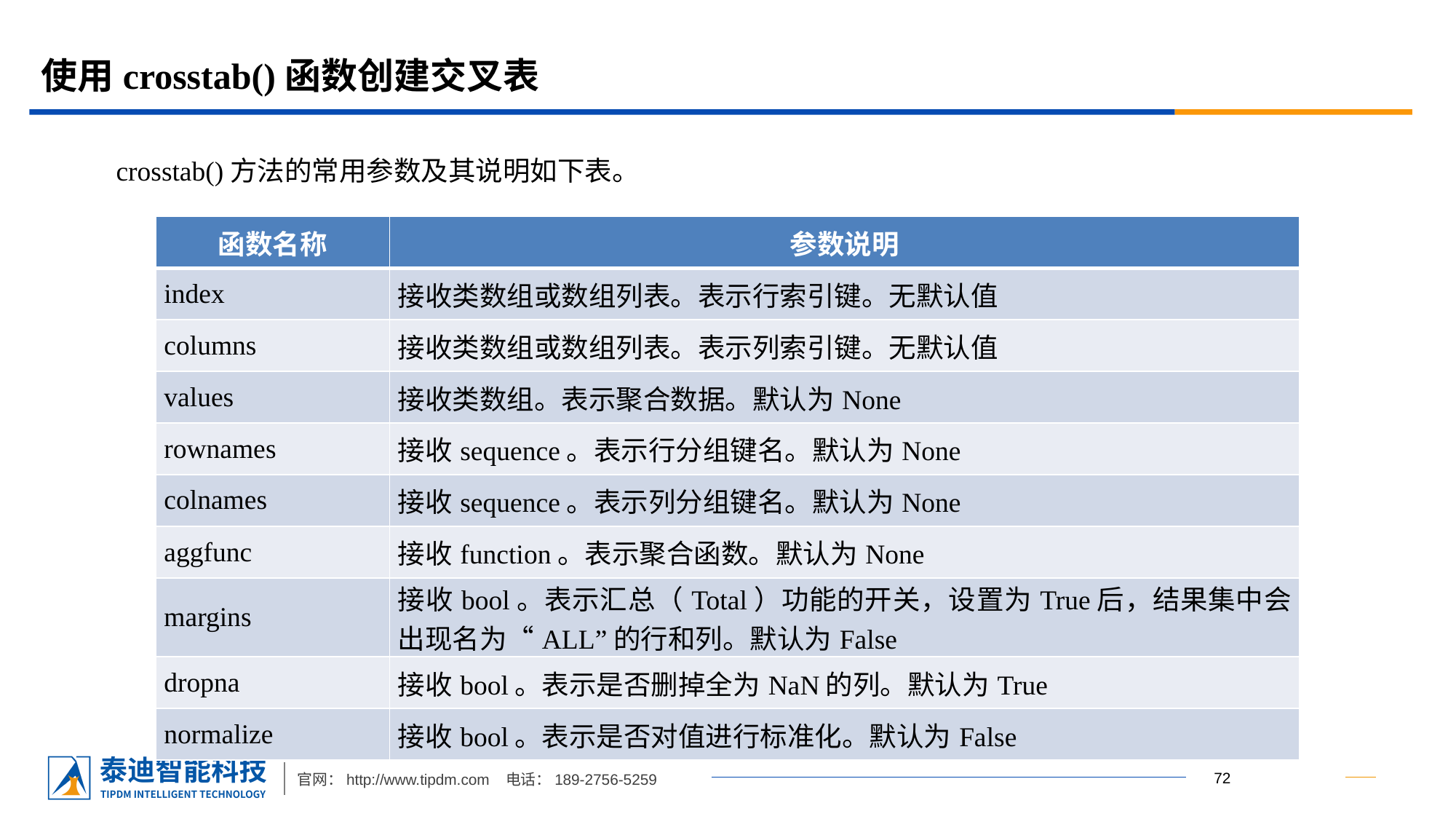

# 使用crosstab()函数创建交叉表
crosstab()方法的常用参数及其说明如下表。

| 函数名称 | 参数说明 |
| --- | --- |
| index | 接收类数组或数组列表。表示行索引键。无默认值 |
| columns | 接收类数组或数组列表。表示列索引键。无默认值 |
| values | 接收类数组。表示聚合数据。默认为None |
| rownames | 接收sequence。表示行分组键名。默认为None |
| colnames | 接收sequence。表示列分组键名。默认为None |
| aggfunc | 接收function。表示聚合函数。默认为None |
| margins | 接收bool。表示汇总（Total）功能的开关，设置为True后，结果集中会出现名为“ALL”的行和列。默认为False |
| dropna | 接收bool。表示是否删掉全为NaN的列。默认为True |
| normalize | 接收bool。表示是否对值进行标准化。默认为False |